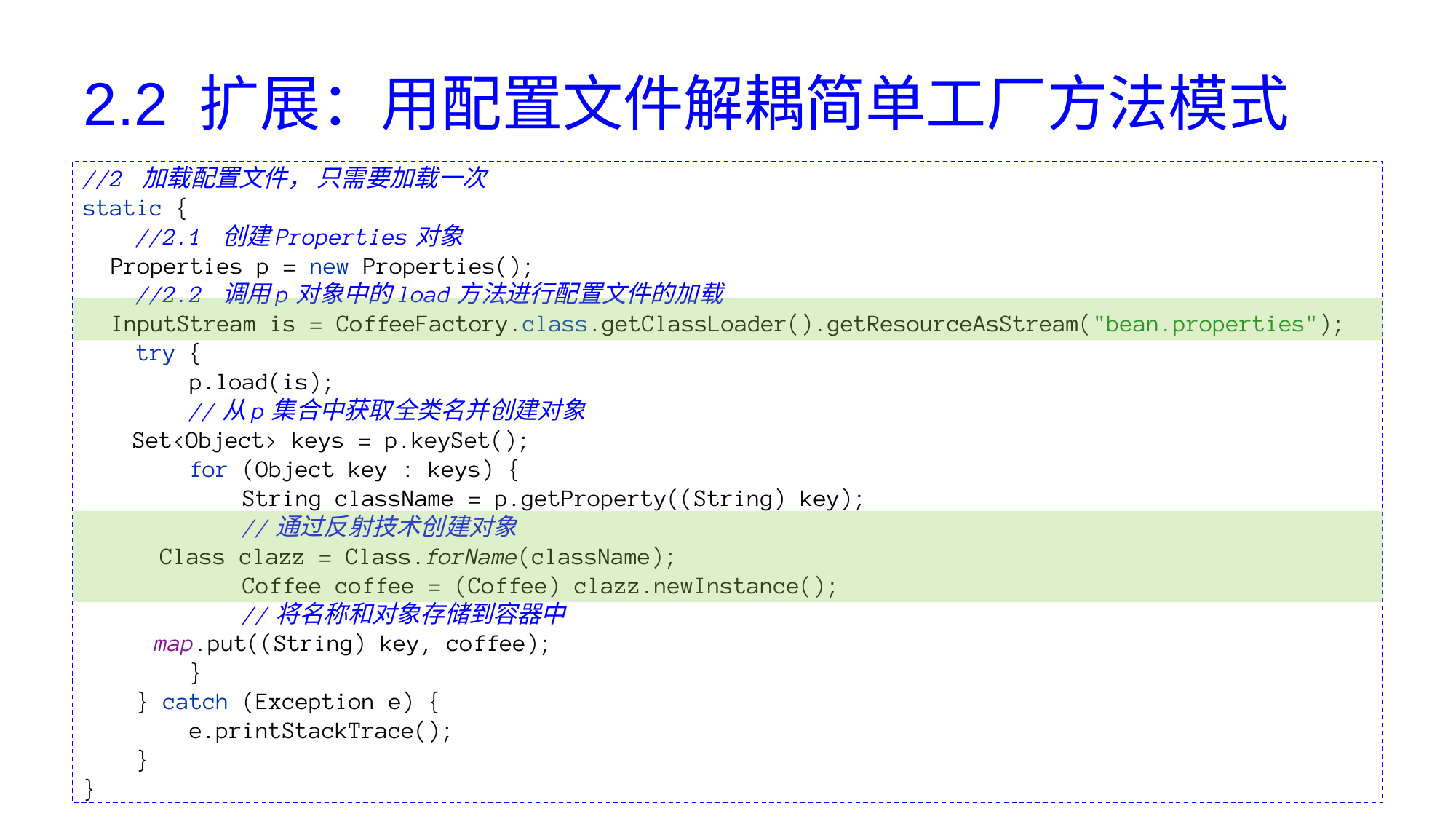

# 2.2 扩展：用配置文件解耦简单工厂方法模式
//2 加载配置文件， 只需要加载一次
static {
    //2.1 创建Properties对象
    Properties p = new Properties();
    //2.2 调用p对象中的load方法进行配置文件的加载
    InputStream is = CoffeeFactory.class.getClassLoader().getResourceAsStream("bean.properties");
    try {
        p.load(is);
        //从p集合中获取全类名并创建对象
        Set<Object> keys = p.keySet();
        for (Object key : keys) {
            String className = p.getProperty((String) key);
            //通过反射技术创建对象
             Class clazz = Class.forName(className);
            Coffee coffee = (Coffee) clazz.newInstance();
            //将名称和对象存储到容器中
            map.put((String) key, coffee);
        }
    } catch (Exception e) {
        e.printStackTrace();
    }
}

24